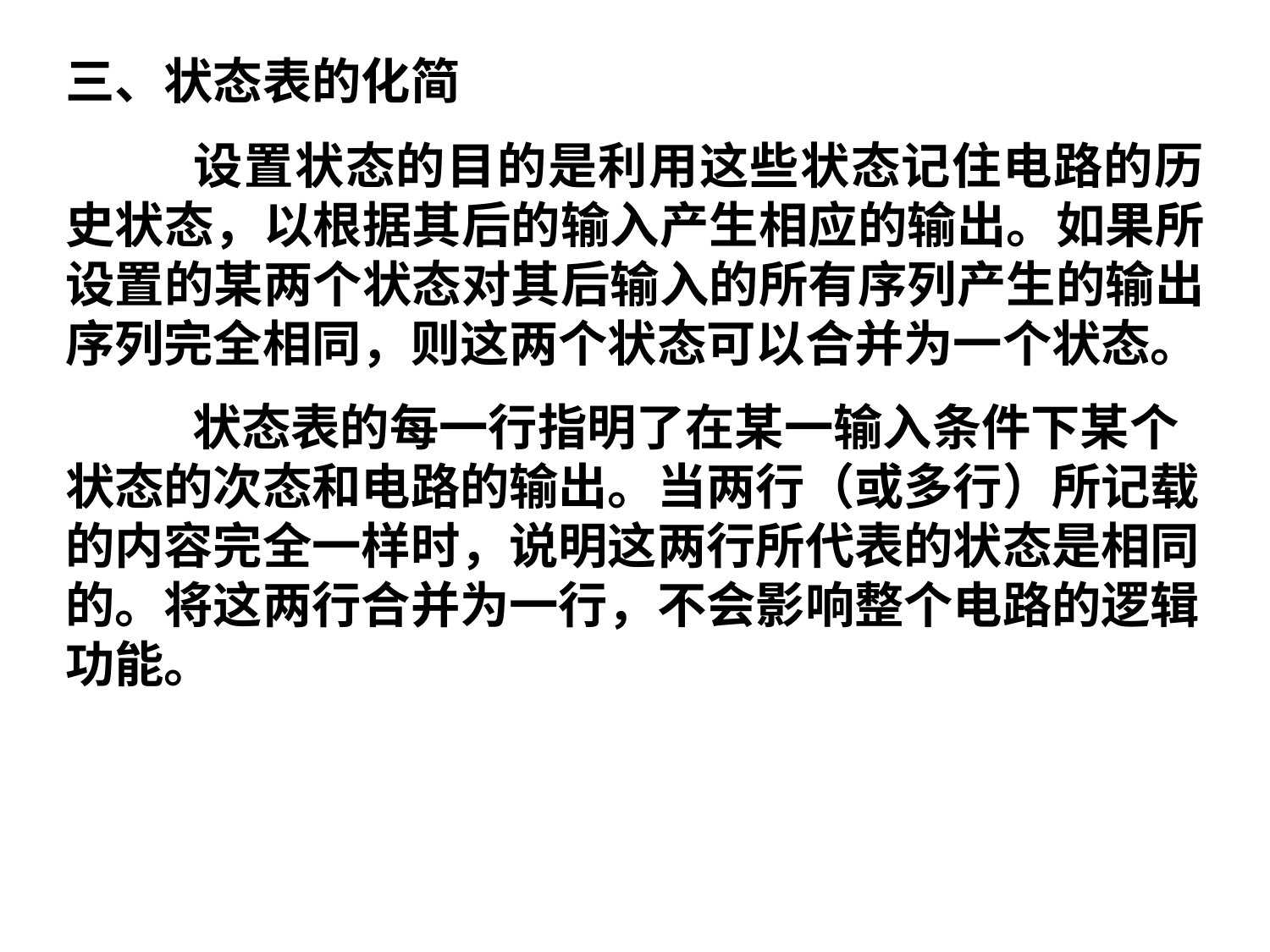

三、状态表的化简
	设置状态的目的是利用这些状态记住电路的历史状态，以根据其后的输入产生相应的输出。如果所设置的某两个状态对其后输入的所有序列产生的输出序列完全相同，则这两个状态可以合并为一个状态。
	状态表的每一行指明了在某一输入条件下某个状态的次态和电路的输出。当两行（或多行）所记载的内容完全一样时，说明这两行所代表的状态是相同的。将这两行合并为一行，不会影响整个电路的逻辑功能。